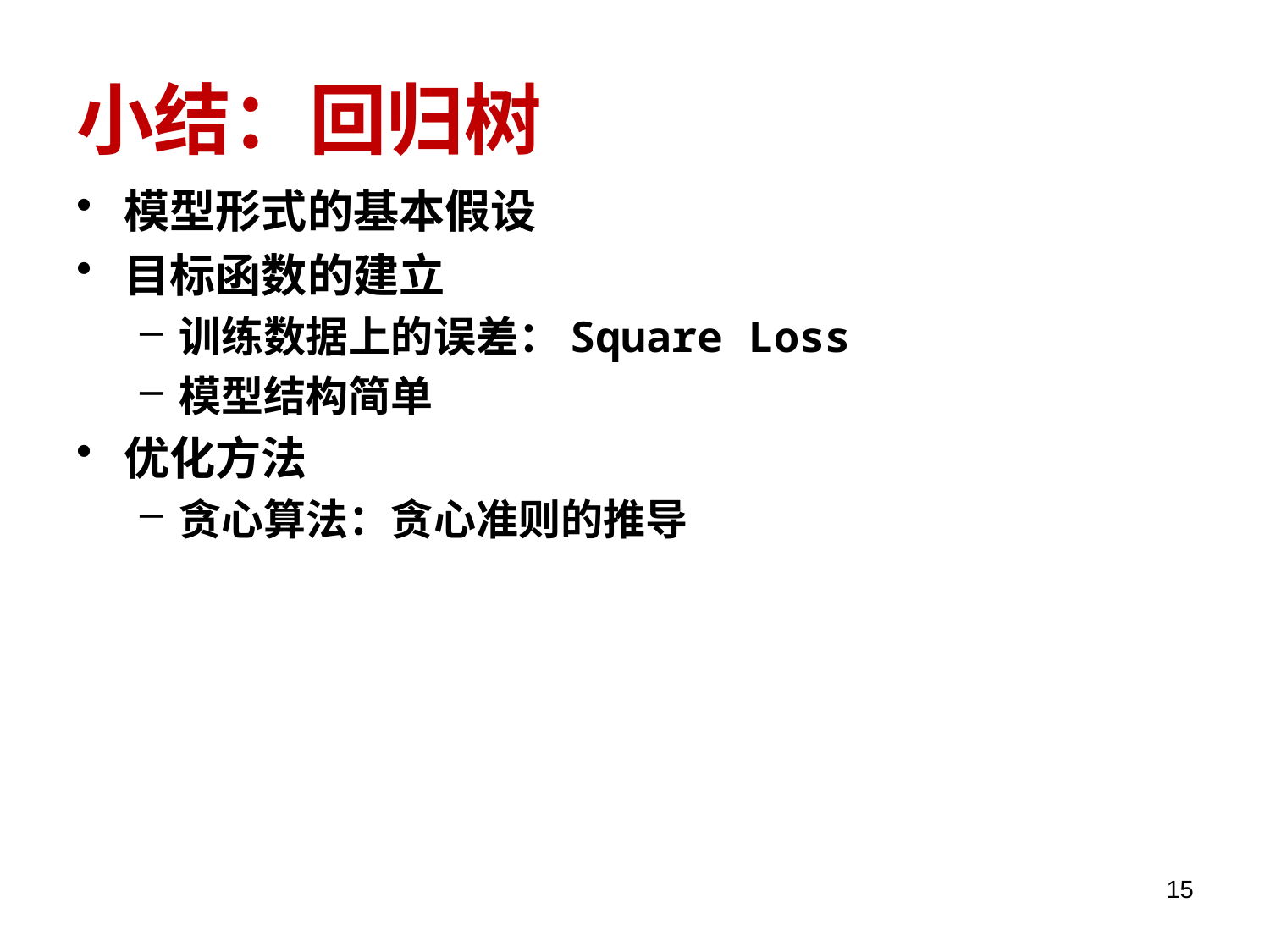

# 小结：回归树
模型形式的基本假设
目标函数的建立
训练数据上的误差：Square Loss
模型结构简单
优化方法
贪心算法：贪心准则的推导
15